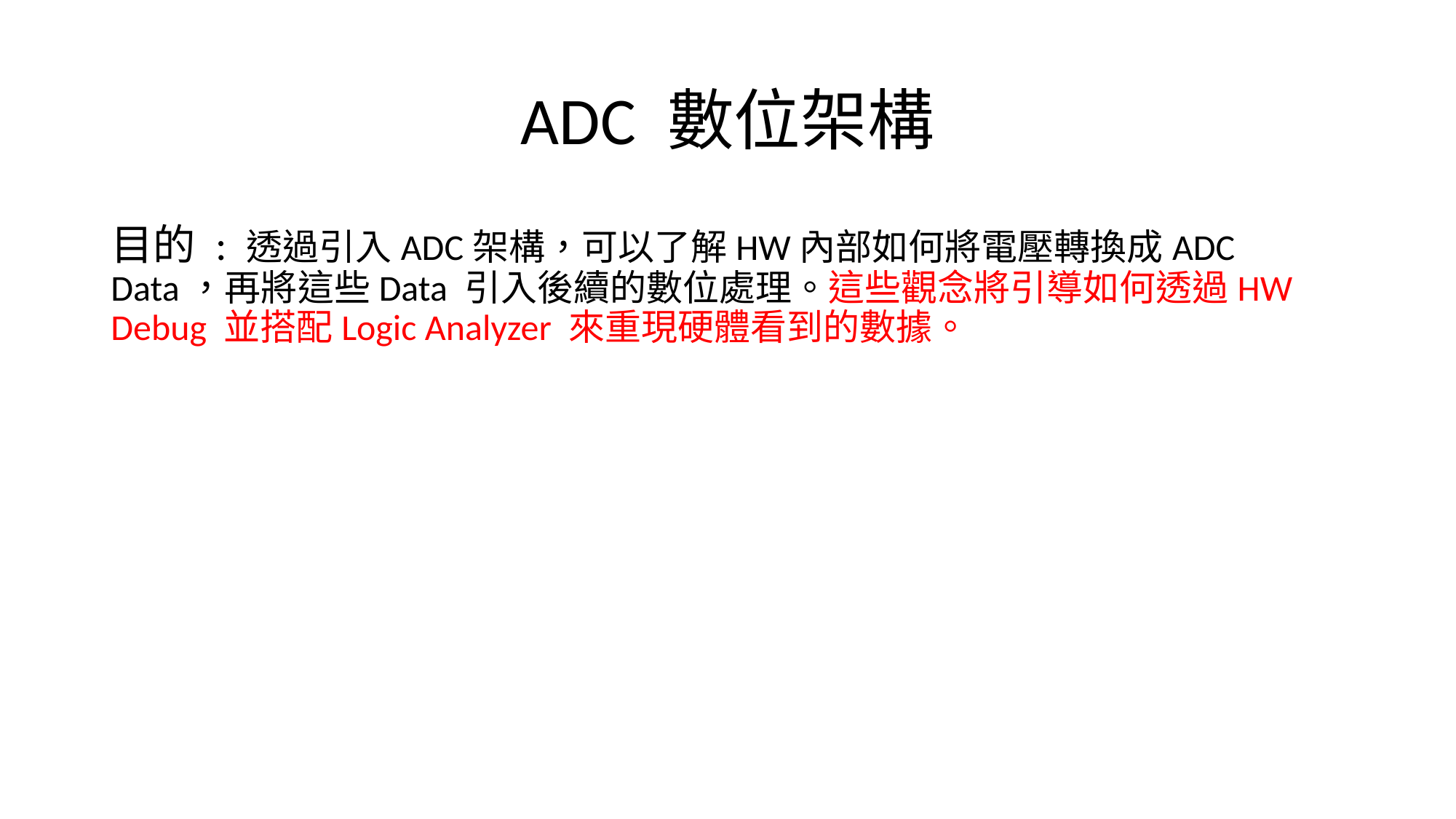

# ADC 數位架構
目的 : 透過引入ADC架構，可以了解HW內部如何將電壓轉換成ADC Data，再將這些Data 引入後續的數位處理。這些觀念將引導如何透過HW Debug 並搭配Logic Analyzer 來重現硬體看到的數據。